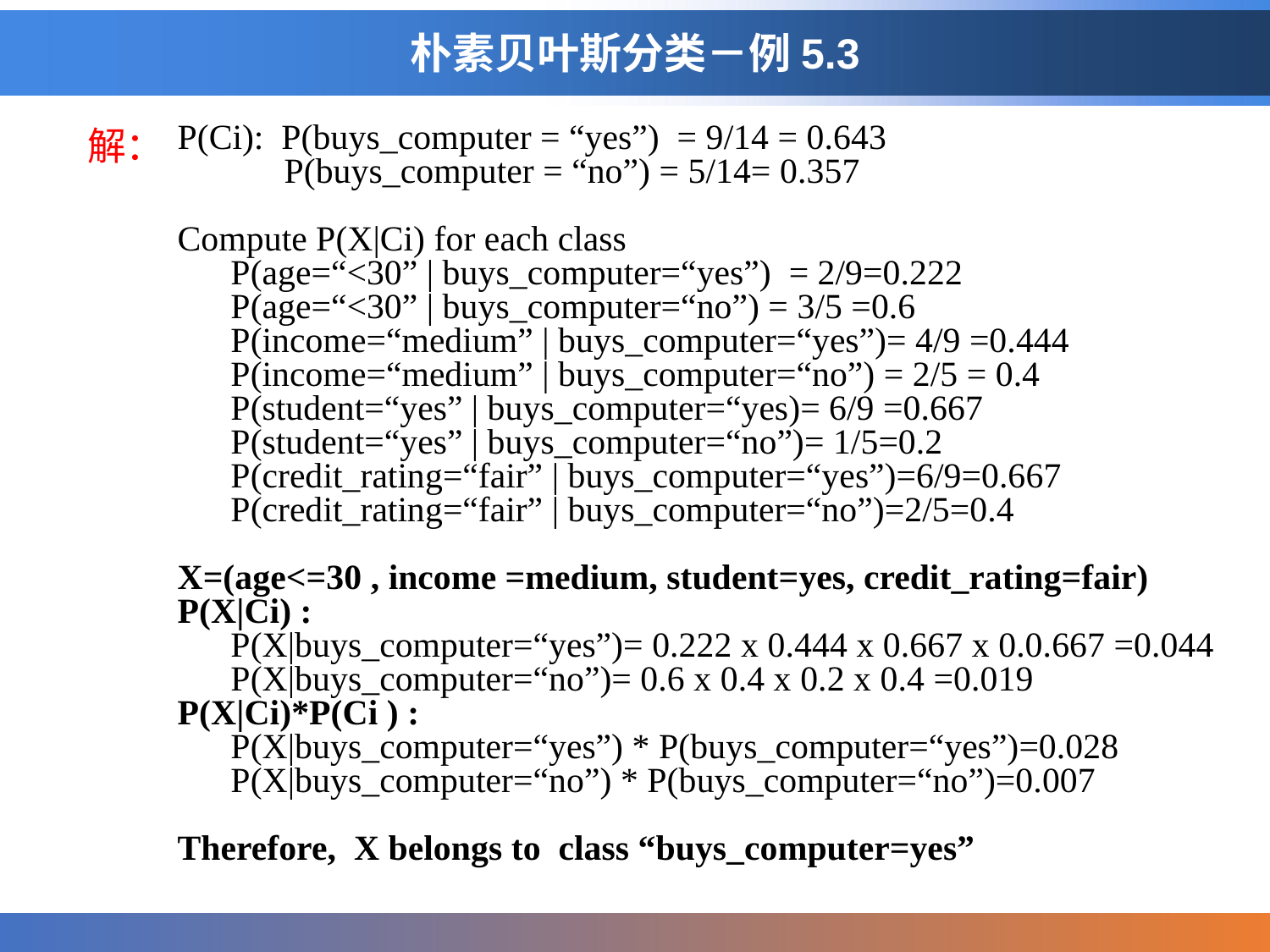

# 朴素贝叶斯分类－例5.3
解：

P(Ci):  P(buys_computer = “yes”)  = 9/14 = 0.643
            P(buys_computer = “no”) = 5/14= 0.357

Compute P(X|Ci) for each class
      P(age=“<30” | buys_computer=“yes”)  = 2/9=0.222
      P(age=“<30” | buys_computer=“no”) = 3/5 =0.6
      P(income=“medium” | buys_computer=“yes”)= 4/9 =0.444
      P(income=“medium” | buys_computer=“no”) = 2/5 = 0.4
      P(student=“yes” | buys_computer=“yes)= 6/9 =0.667
      P(student=“yes” | buys_computer=“no”)= 1/5=0.2
      P(credit_rating=“fair” | buys_computer=“yes”)=6/9=0.667
      P(credit_rating=“fair” | buys_computer=“no”)=2/5=0.4

X=(age<=30 , income =medium, student=yes, credit_rating=fair)
P(X|Ci) :
      P(X|buys_computer=“yes”)= 0.222 x 0.444 x 0.667 x 0.0.667 =0.044
      P(X|buys_computer=“no”)= 0.6 x 0.4 x 0.2 x 0.4 =0.019
P(X|Ci)*P(Ci ) :
      P(X|buys_computer=“yes”) * P(buys_computer=“yes”)=0.028
      P(X|buys_computer=“no”) * P(buys_computer=“no”)=0.007

Therefore,  X belongs to  class “buys_computer=yes”